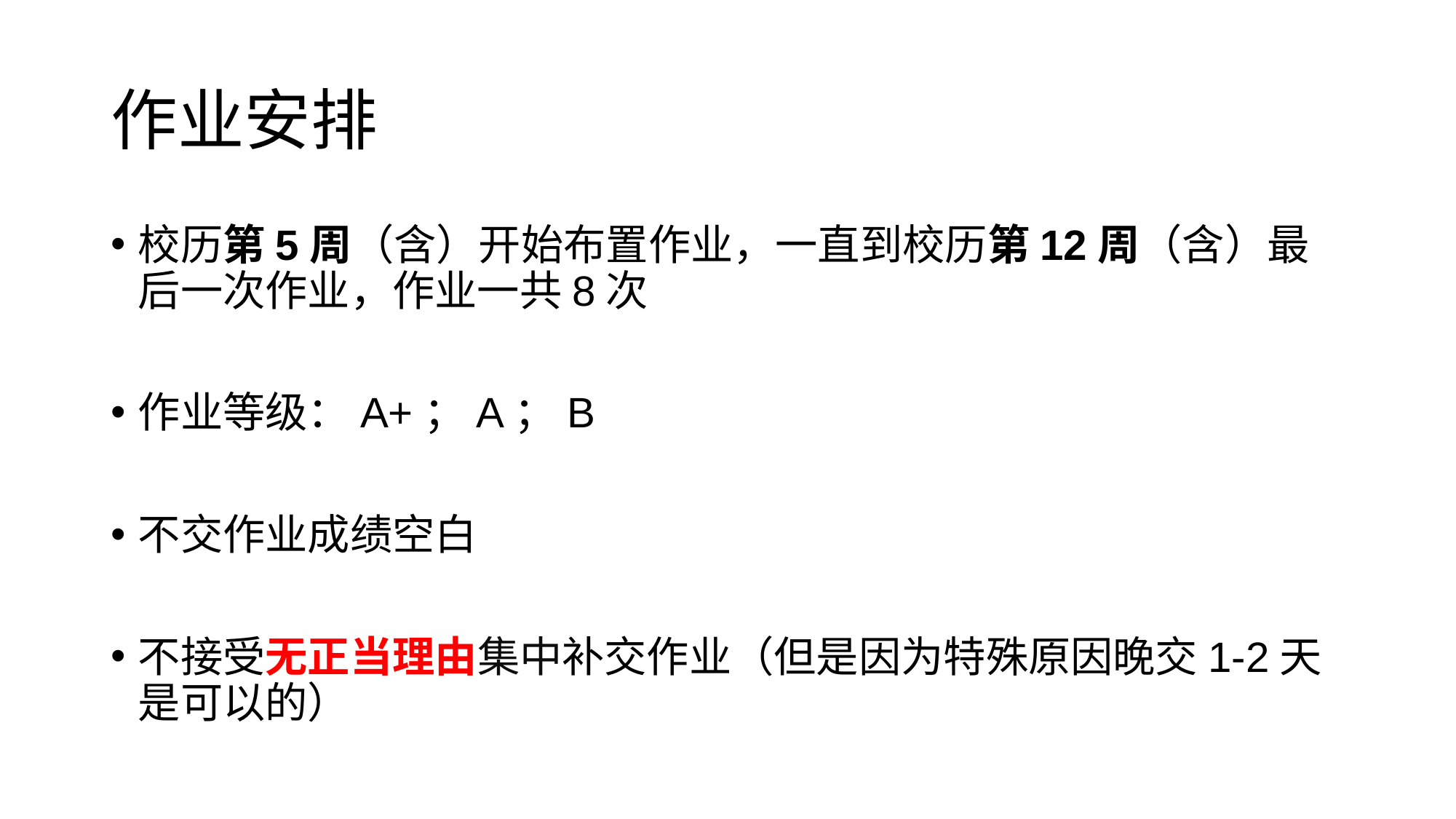

# 作业安排
校历第5周（含）开始布置作业，一直到校历第12周（含）最后一次作业，作业一共8次

作业等级：A+；A；B

不交作业成绩空白

不接受无正当理由集中补交作业（但是因为特殊原因晚交1-2天是可以的）